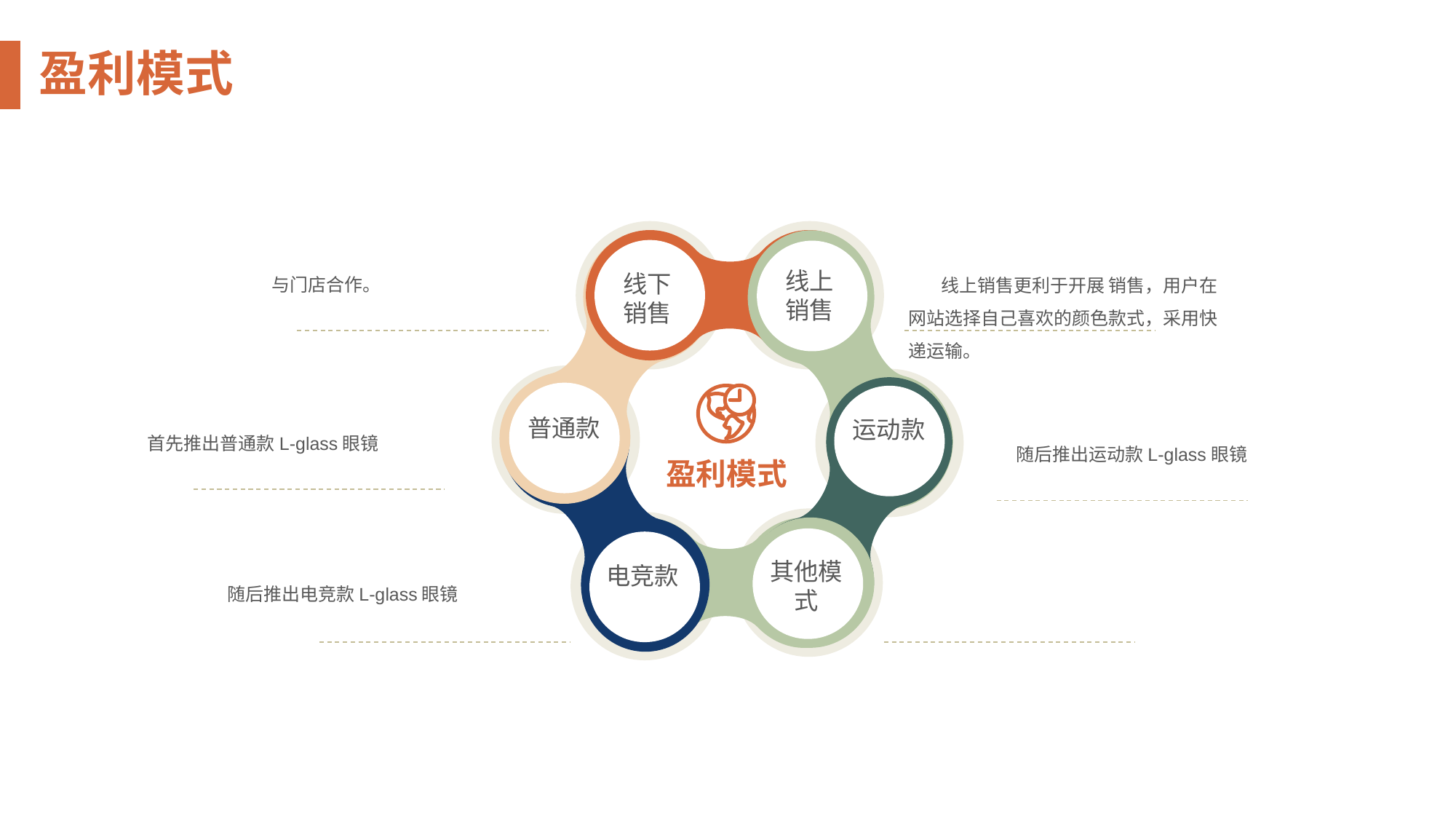

盈利模式

与门店合作。
       线上销售更利于开展 销售，用户在网站选择自己喜欢的颜色款式，采用快递运输。
线上
销售
线下
销售

普通款
运动款

      首先推出普通款L-glass眼镜
      随后推出运动款L-glass眼镜
盈利模式
其他模式
电竞款
 随后推出电竞款L-glass眼镜